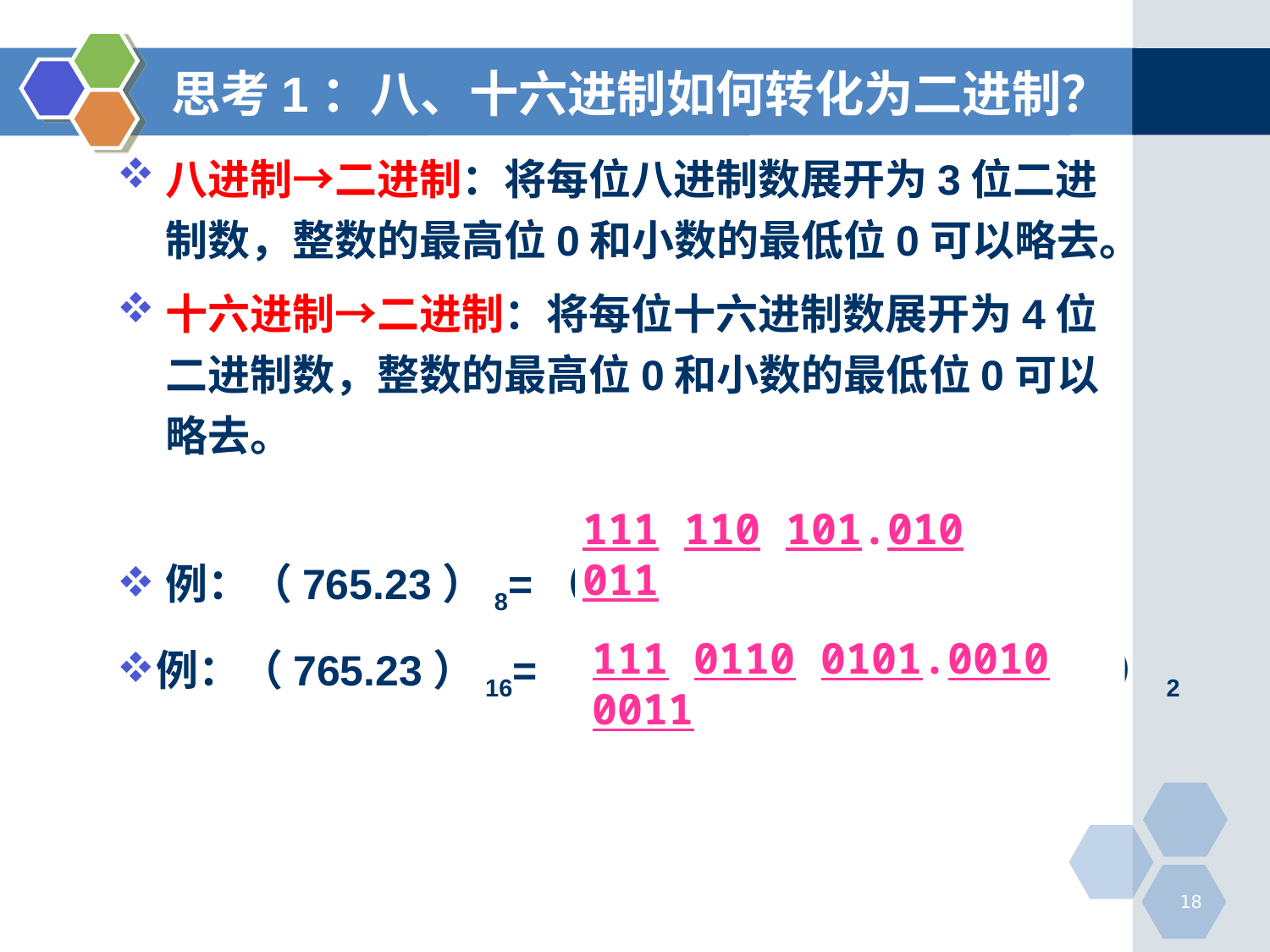

# 思考1：八、十六进制如何转化为二进制？
八进制→二进制：将每位八进制数展开为3位二进制数，整数的最高位0和小数的最低位0可以略去。
十六进制→二进制：将每位十六进制数展开为4位二进制数，整数的最高位0和小数的最低位0可以略去。

例：（765.23）8=（           ?          ）2
111 110 101.010 011
例：（765.23）16= （                             ?                ）2
111 0110 0101.0010 0011
18